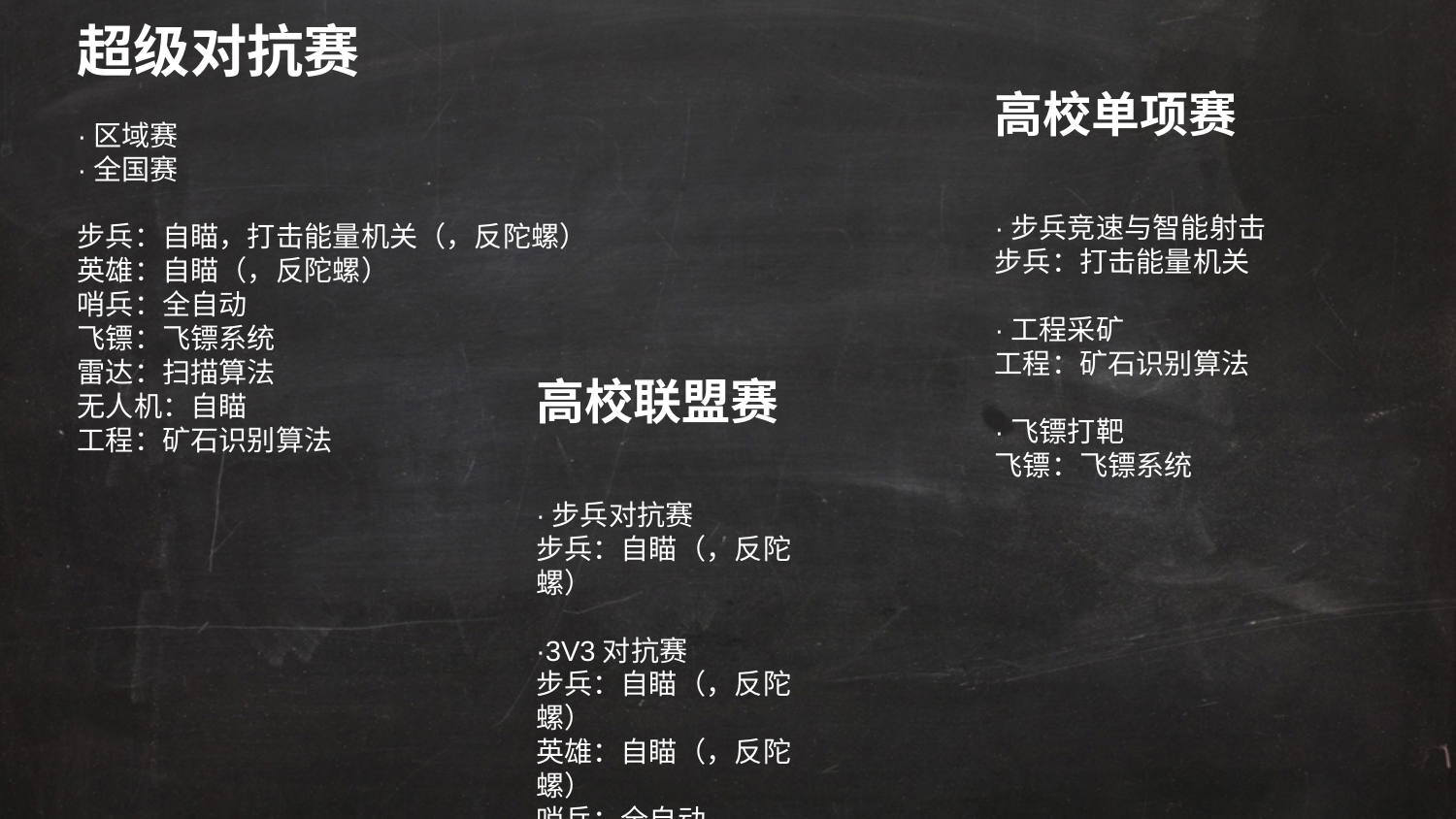

超级对抗赛

·区域赛
·全国赛

步兵：自瞄，打击能量机关（，反陀螺）
英雄：自瞄（，反陀螺）
哨兵：全自动
飞镖：飞镖系统
雷达：扫描算法
无人机：自瞄
工程：矿石识别算法
高校单项赛

·步兵竞速与智能射击
步兵：打击能量机关

·工程采矿
工程：矿石识别算法

·飞镖打靶
飞镖：飞镖系统
高校联盟赛

·步兵对抗赛
步兵：自瞄（，反陀螺）

·3V3对抗赛
步兵：自瞄（，反陀螺）
英雄：自瞄（，反陀螺）
哨兵：全自动